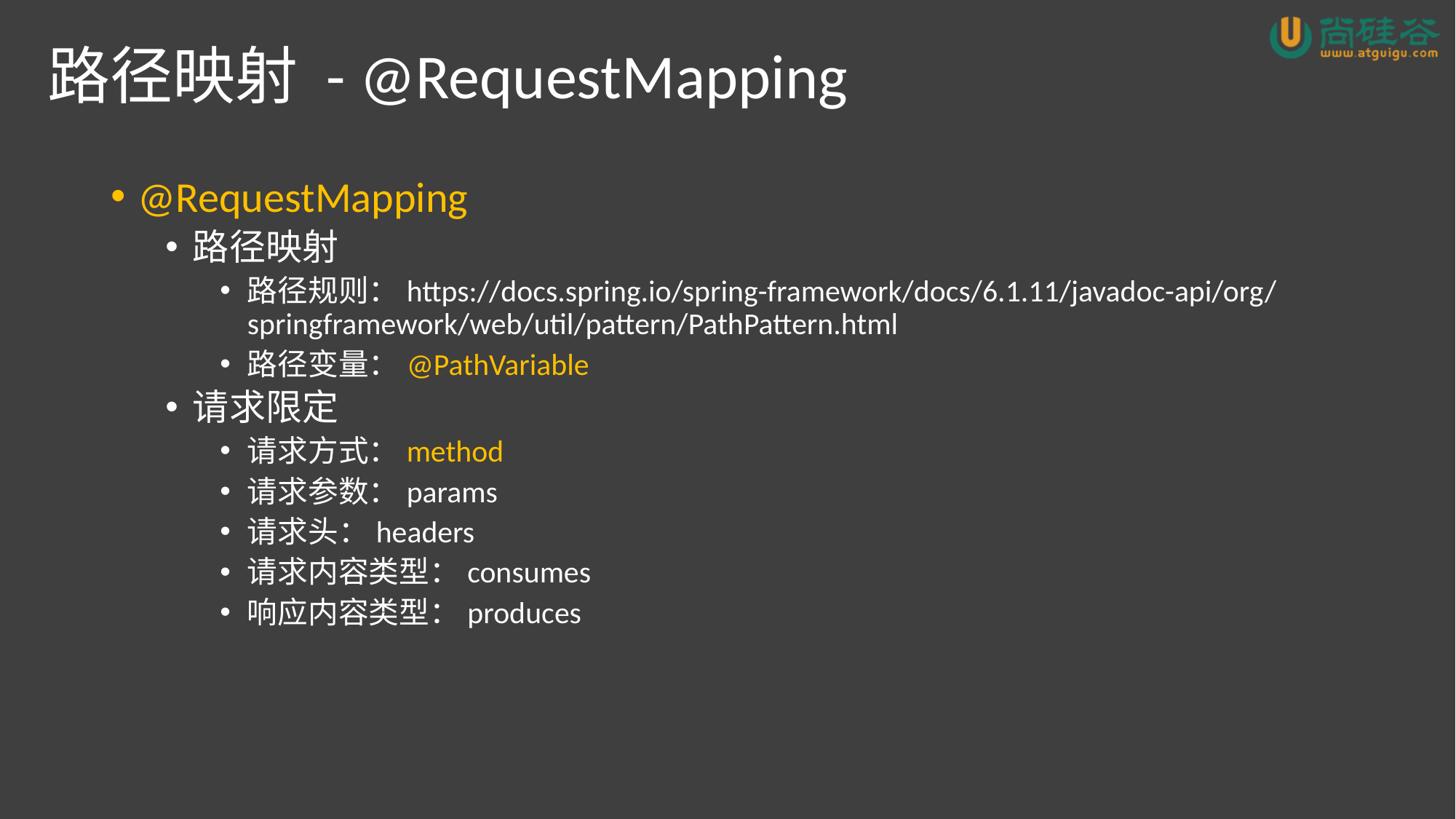

# 路径映射 - @RequestMapping
@RequestMapping
路径映射
路径规则：https://docs.spring.io/spring-framework/docs/6.1.11/javadoc-api/org/springframework/web/util/pattern/PathPattern.html
路径变量：@PathVariable
请求限定
请求方式：method
请求参数：params
请求头：headers
请求内容类型：consumes
响应内容类型：produces